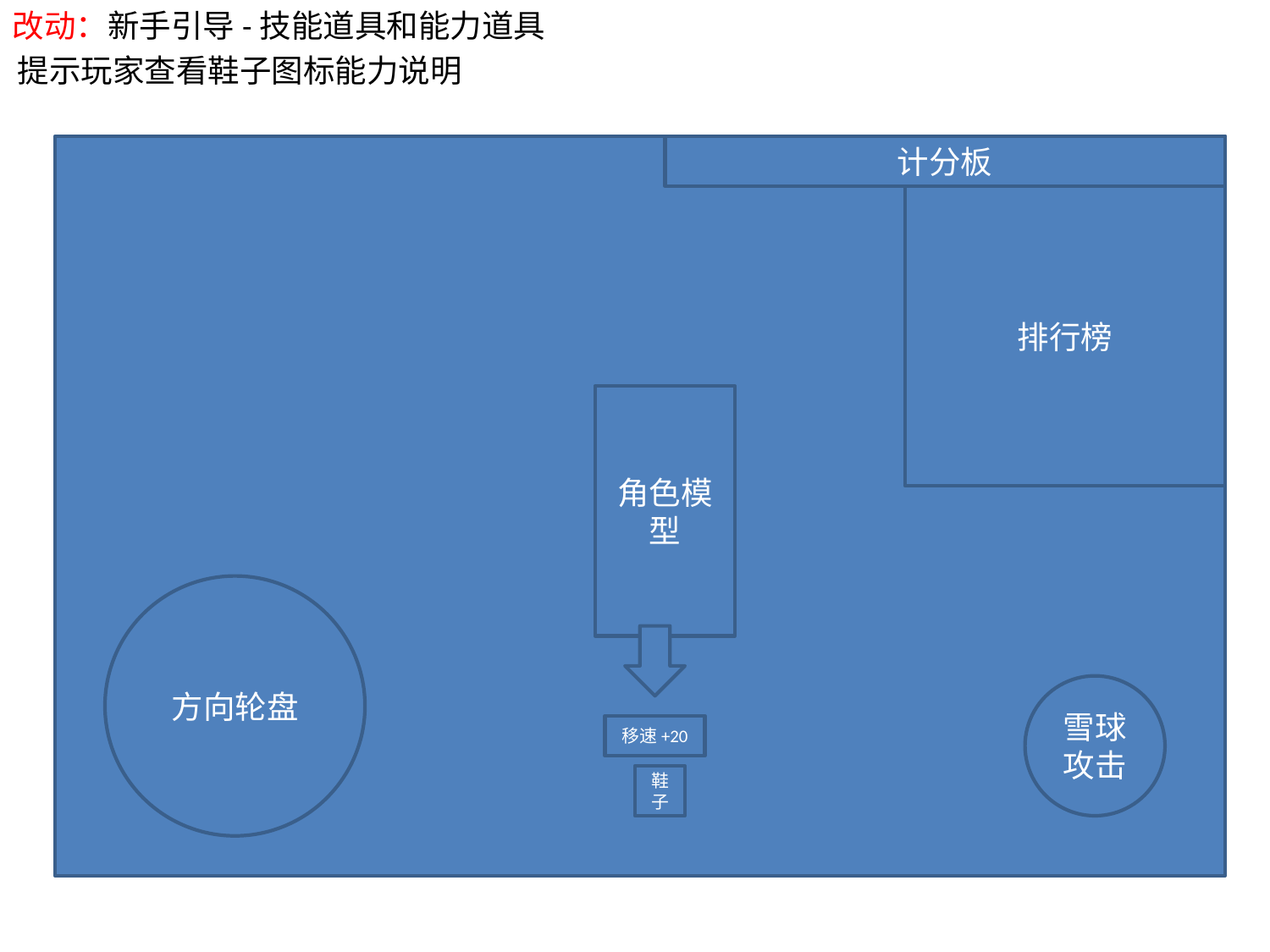

改动：新手引导-技能道具和能力道具
提示玩家查看鞋子图标能力说明

计分板
排行榜
角色模型
方向轮盘

雪球攻击
移速+20
鞋子